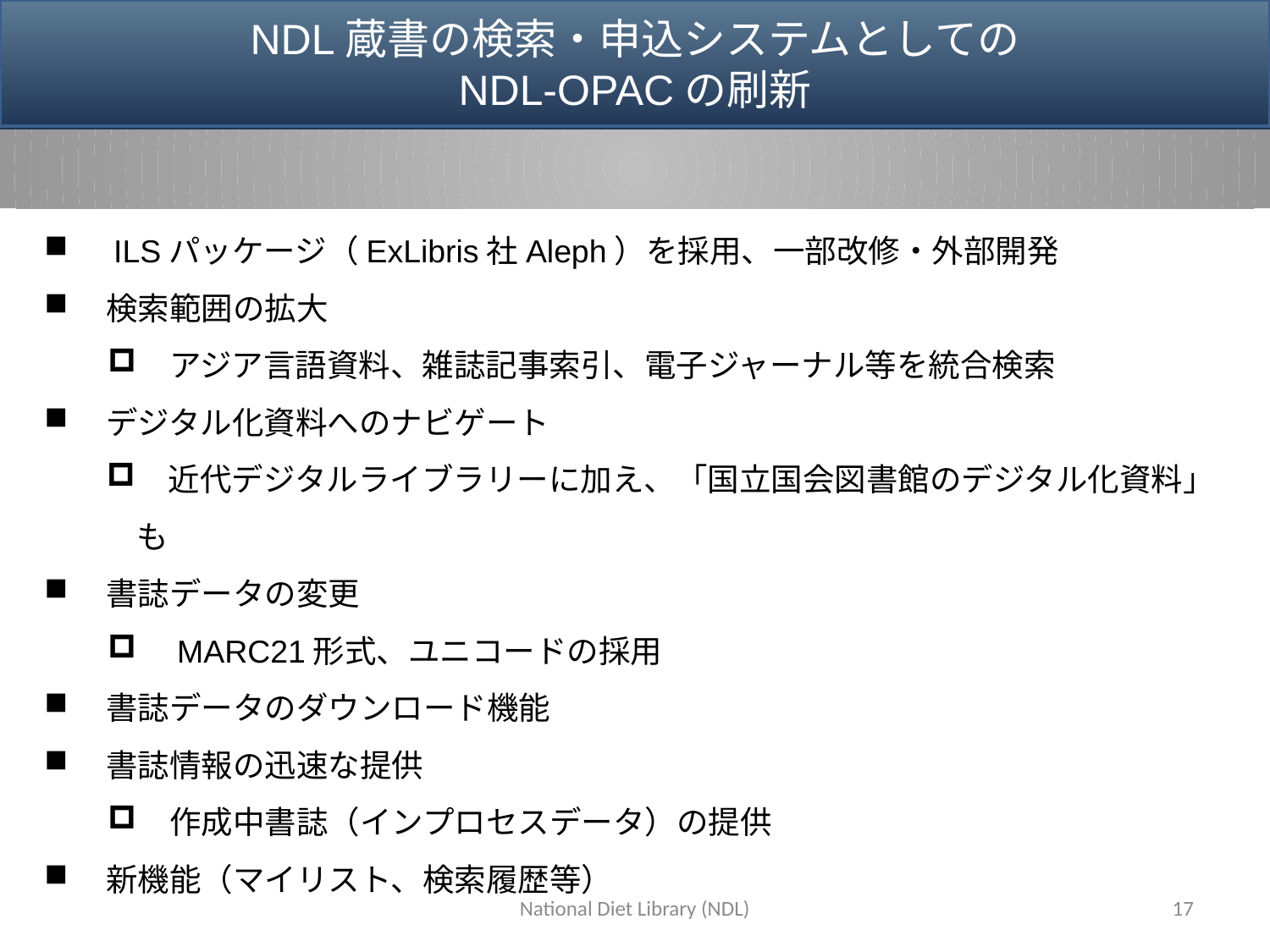

NDL蔵書の検索・申込システムとしての
NDL-OPACの刷新
　ILSパッケージ（ExLibris社Aleph）を採用、一部改修・外部開発
　検索範囲の拡大
　アジア言語資料、雑誌記事索引、電子ジャーナル等を統合検索
　デジタル化資料へのナビゲート
　近代デジタルライブラリーに加え、「国立国会図書館のデジタル化資料」も
　書誌データの変更
　MARC21形式、ユニコードの採用
　書誌データのダウンロード機能
　書誌情報の迅速な提供
　作成中書誌（インプロセスデータ）の提供
　新機能（マイリスト、検索履歴等）
National Diet Library (NDL)
17